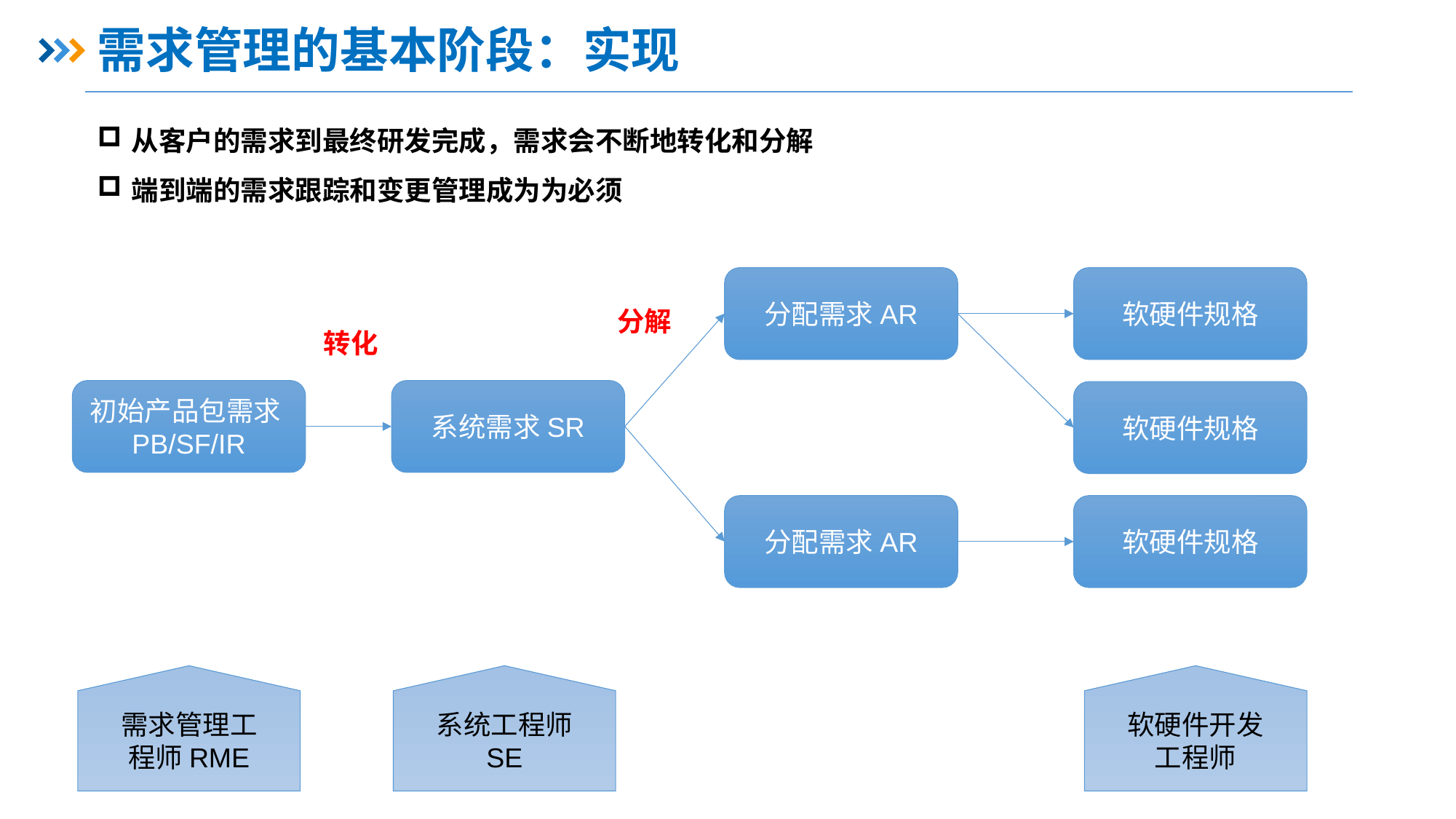

# 需求管理的基本阶段：实现
从客户的需求到最终研发完成，需求会不断地转化和分解
端到端的需求跟踪和变更管理成为为必须
软硬件规格
分配需求AR
分解
转化
系统需求SR
初始产品包需求PB/SF/IR
软硬件规格
分配需求AR
软硬件规格

软硬件开发工程师

需求管理工程师RME

系统工程师
SE